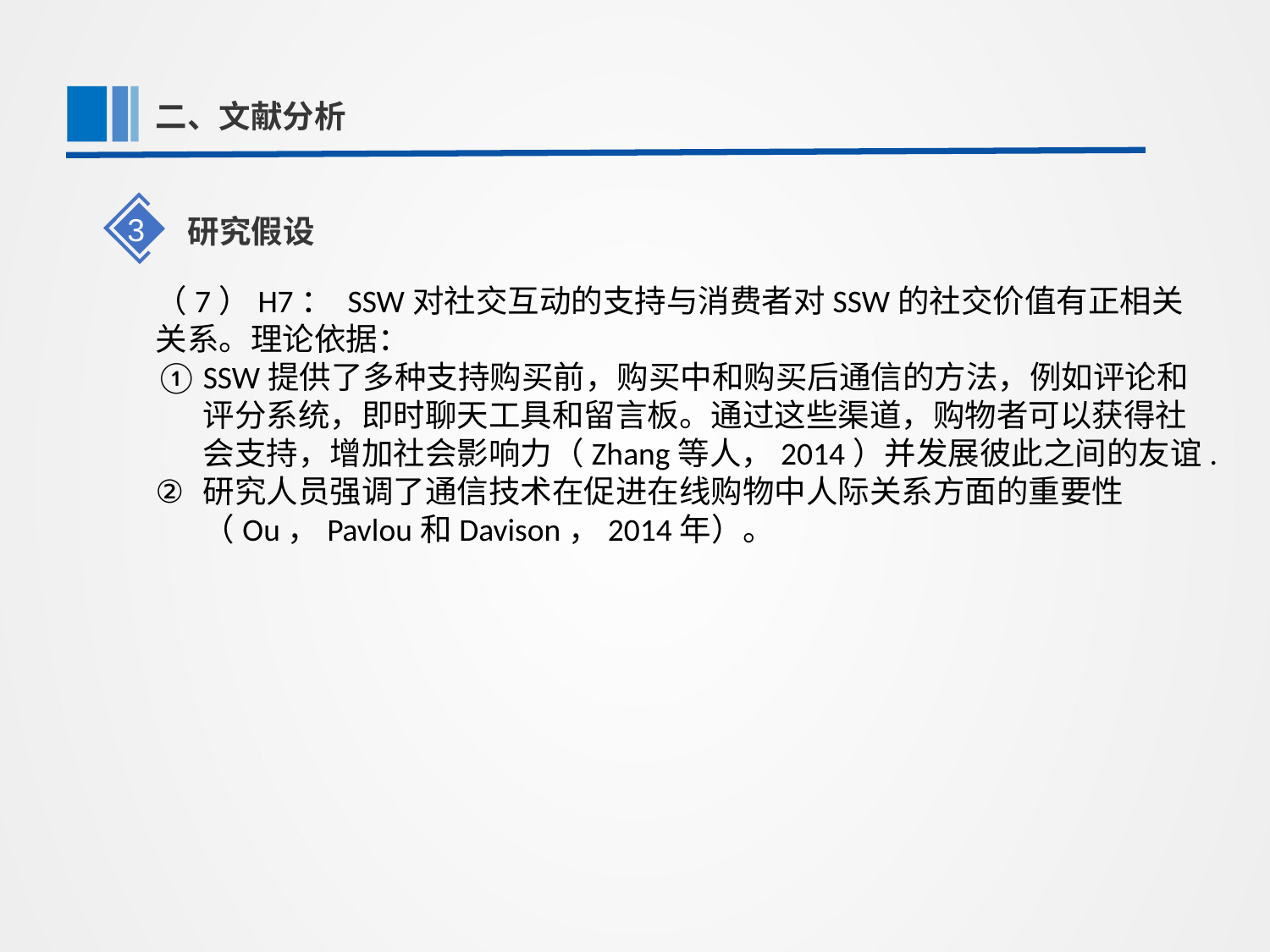

第一部分

二、文献分析

3
研究假设
（7）H7： SSW对社交互动的支持与消费者对SSW的社交价值有正相关关系。理论依据：
SSW提供了多种支持购买前，购买中和购买后通信的方法，例如评论和评分系统，即时聊天工具和留言板。通过这些渠道，购物者可以获得社会支持，增加社会影响力（Zhang等人，2014）并发展彼此之间的友谊.
研究人员强调了通信技术在促进在线购物中人际关系方面的重要性（Ou，Pavlou和Davison，2014年）。